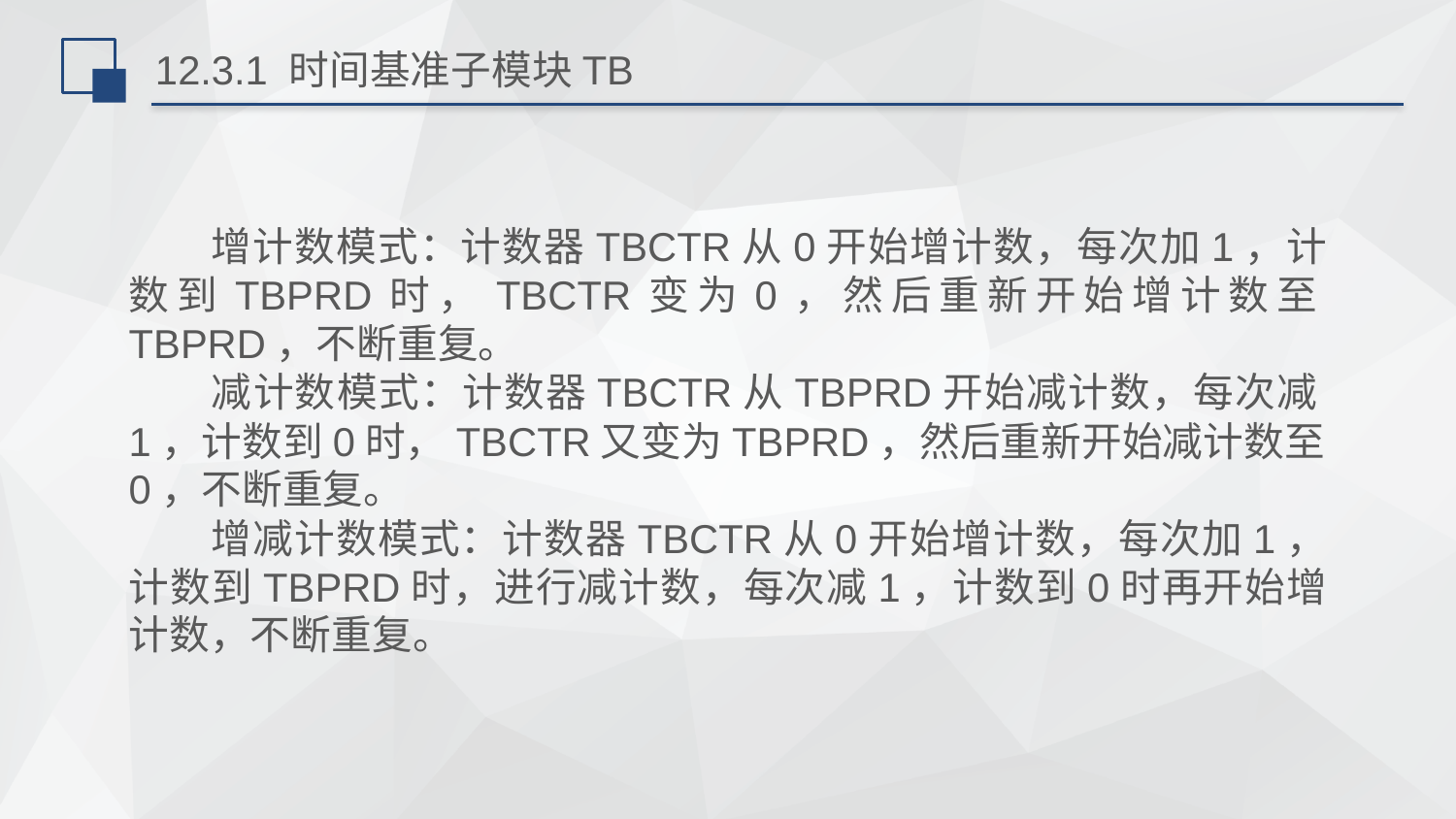

# 12.3.1 时间基准子模块TB
       增计数模式：计数器TBCTR从0开始增计数，每次加1，计数到TBPRD时，TBCTR变为0，然后重新开始增计数至TBPRD，不断重复。
       减计数模式：计数器TBCTR从TBPRD开始减计数，每次减1，计数到0时，TBCTR又变为TBPRD，然后重新开始减计数至0，不断重复。
       增减计数模式：计数器TBCTR从0开始增计数，每次加1，计数到TBPRD时，进行减计数，每次减1，计数到0时再开始增计数，不断重复。